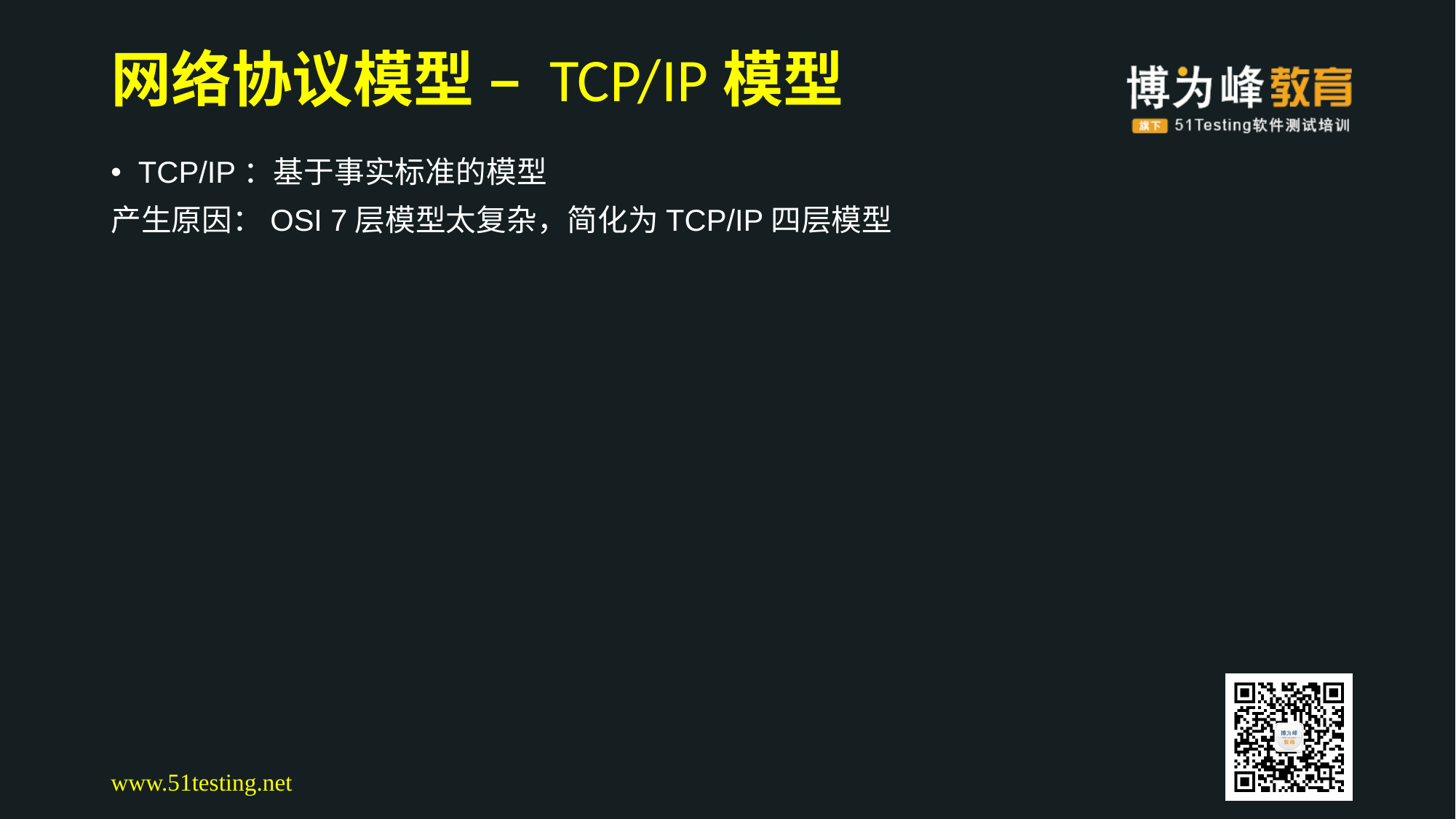

# 网络协议模型 – TCP/IP模型
TCP/IP：基于事实标准的模型
产生原因：OSI 7层模型太复杂，简化为TCP/IP四层模型
www.51testing.net